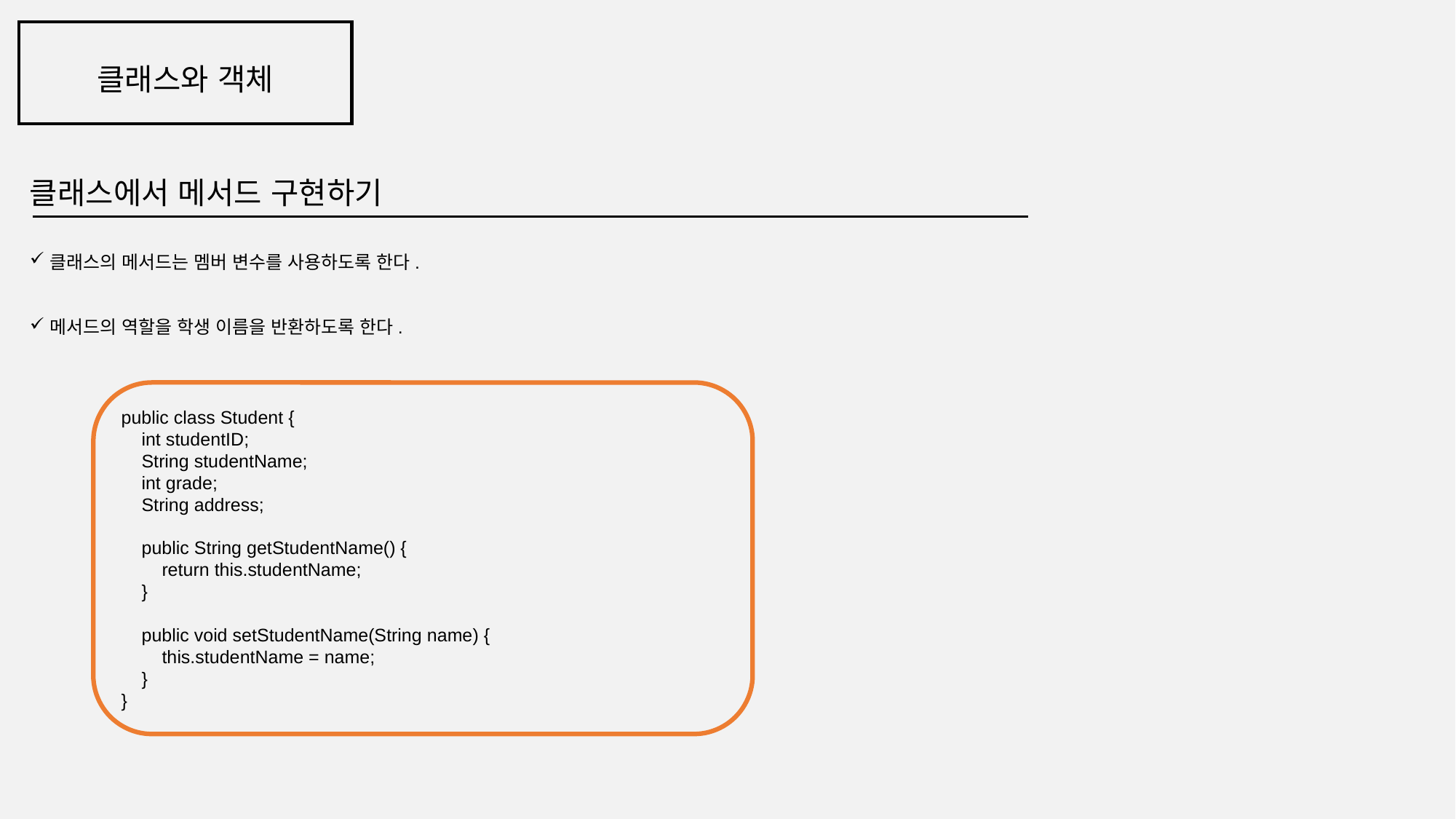

클래스와 객체
클래스에서 메서드 구현하기
클래스의 메서드는 멤버 변수를 사용하도록 한다.

메서드의 역할을 학생 이름을 반환하도록 한다.
public class Student {
    int studentID;
    String studentName;
    int grade;
    String address;

    public String getStudentName() {
        return this.studentName;
    }

    public void setStudentName(String name) {
        this.studentName = name;
    }
}